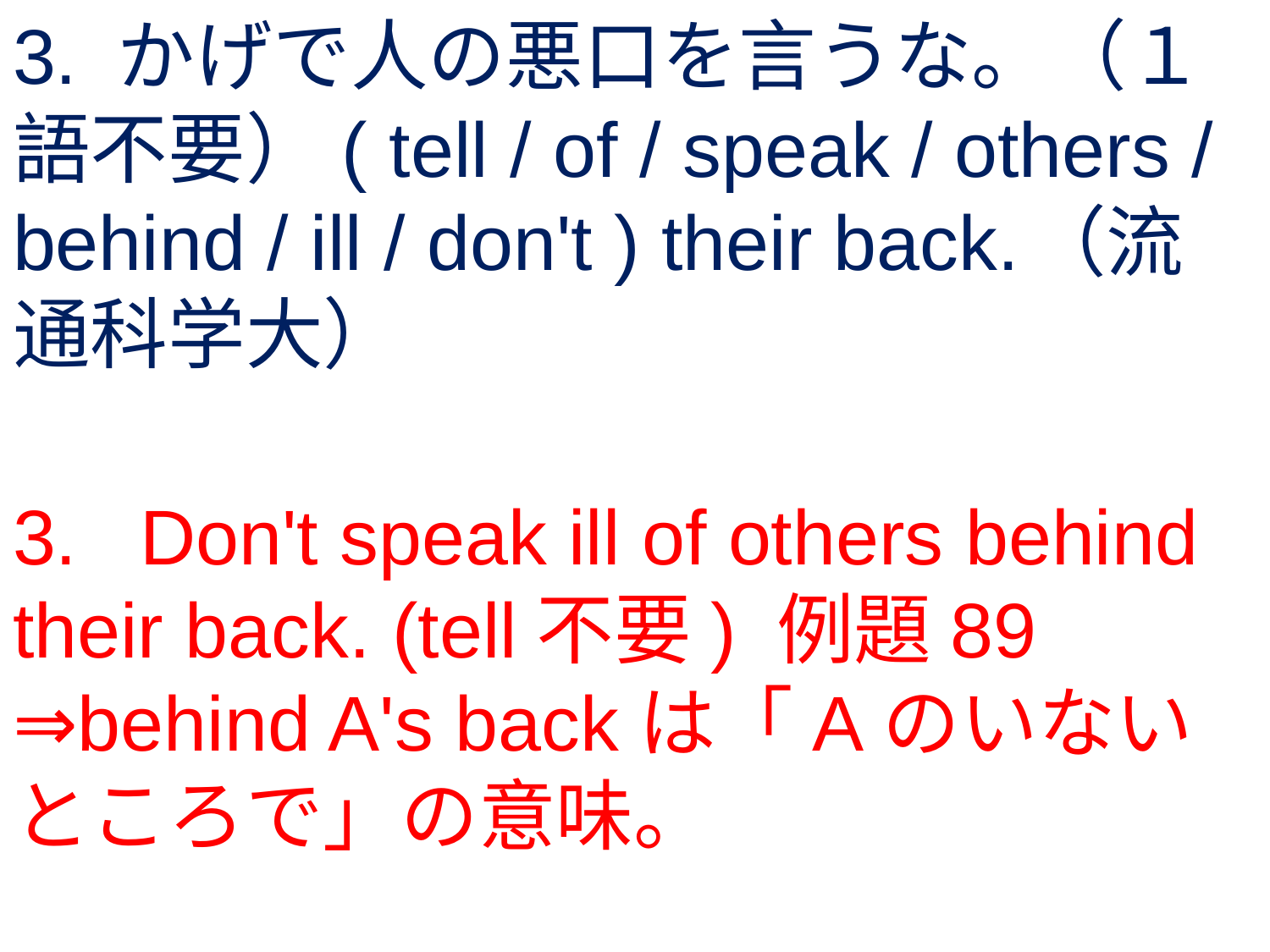

# 3. かげで人の悪口を言うな。（１語不要）( tell / of / speak / others / behind / ill / don't ) their back.	（流通科学大）
3.	Don't speak ill of others behind their back. (tell不要) 例題89	⇒behind A's backは「Aのいないところで」の意味。